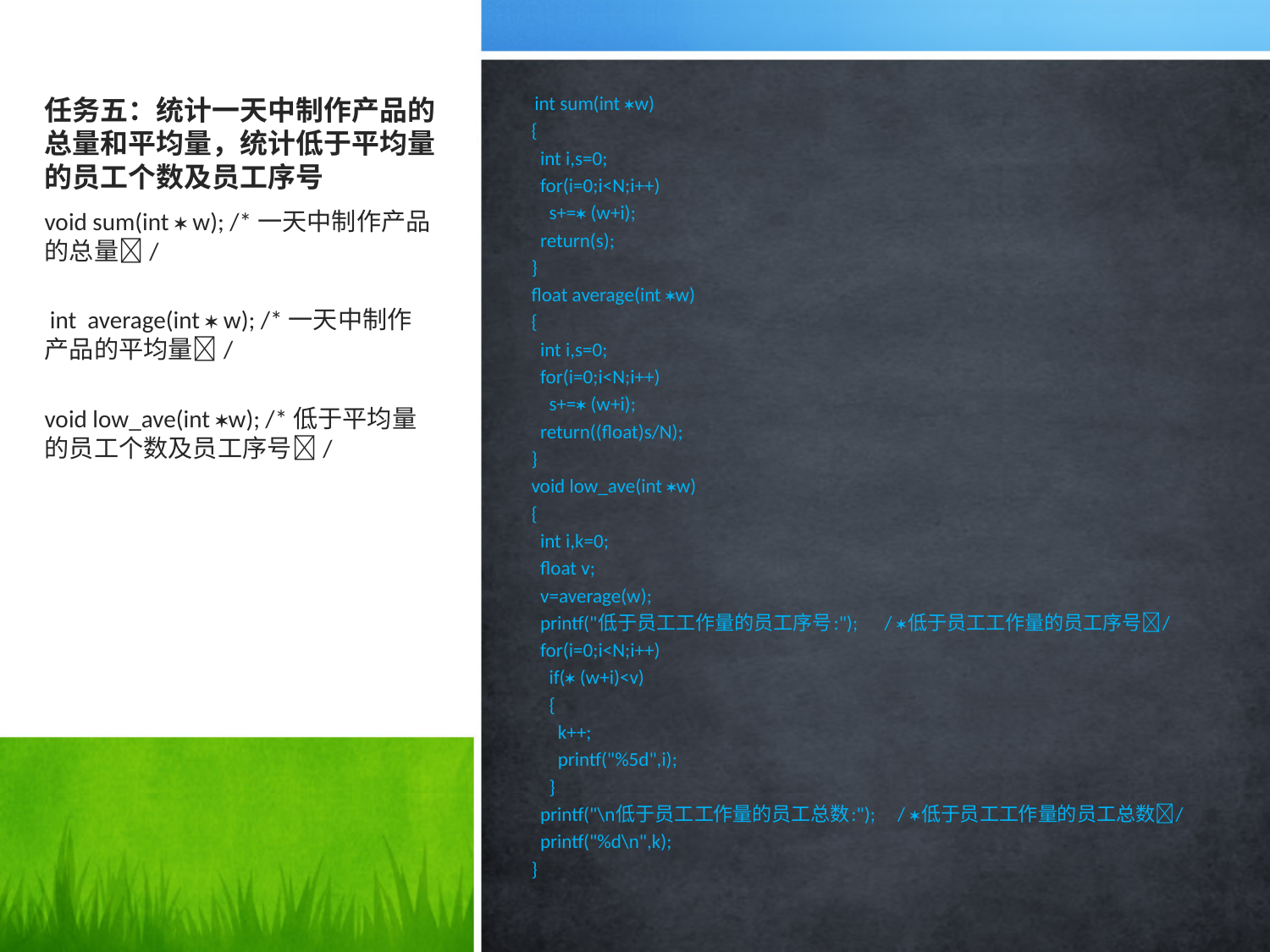

# 任务五：统计一天中制作产品的总量和平均量，统计低于平均量的员工个数及员工序号
 int sum(int ∗w)
{
  int i,s=0;
  for(i=0;i<N;i++)
    s+=∗ (w+i);
  return(s);
}
float average(int ∗w)
{
  int i,s=0;
  for(i=0;i<N;i++)
    s+=∗ (w+i);
  return((float)s/N);
}
void low_ave(int ∗w)
{
  int i,k=0;
  float v;
  v=average(w);
  printf("低于员工工作量的员工序号:");      / ∗低于员工工作量的员工序号∗/
  for(i=0;i<N;i++)
    if(∗ (w+i)<v)
    {
      k++;
      printf("%5d",i);
    }
  printf("\n低于员工工作量的员工总数:");     / ∗低于员工工作量的员工总数∗/
  printf("%d\n",k);
}

void sum(int ∗ w); /*一天中制作产品的总量∗/

 int  average(int ∗ w); /*一天中制作产品的平均量∗/

void low_ave(int ∗w); /*低于平均量的员工个数及员工序号∗/